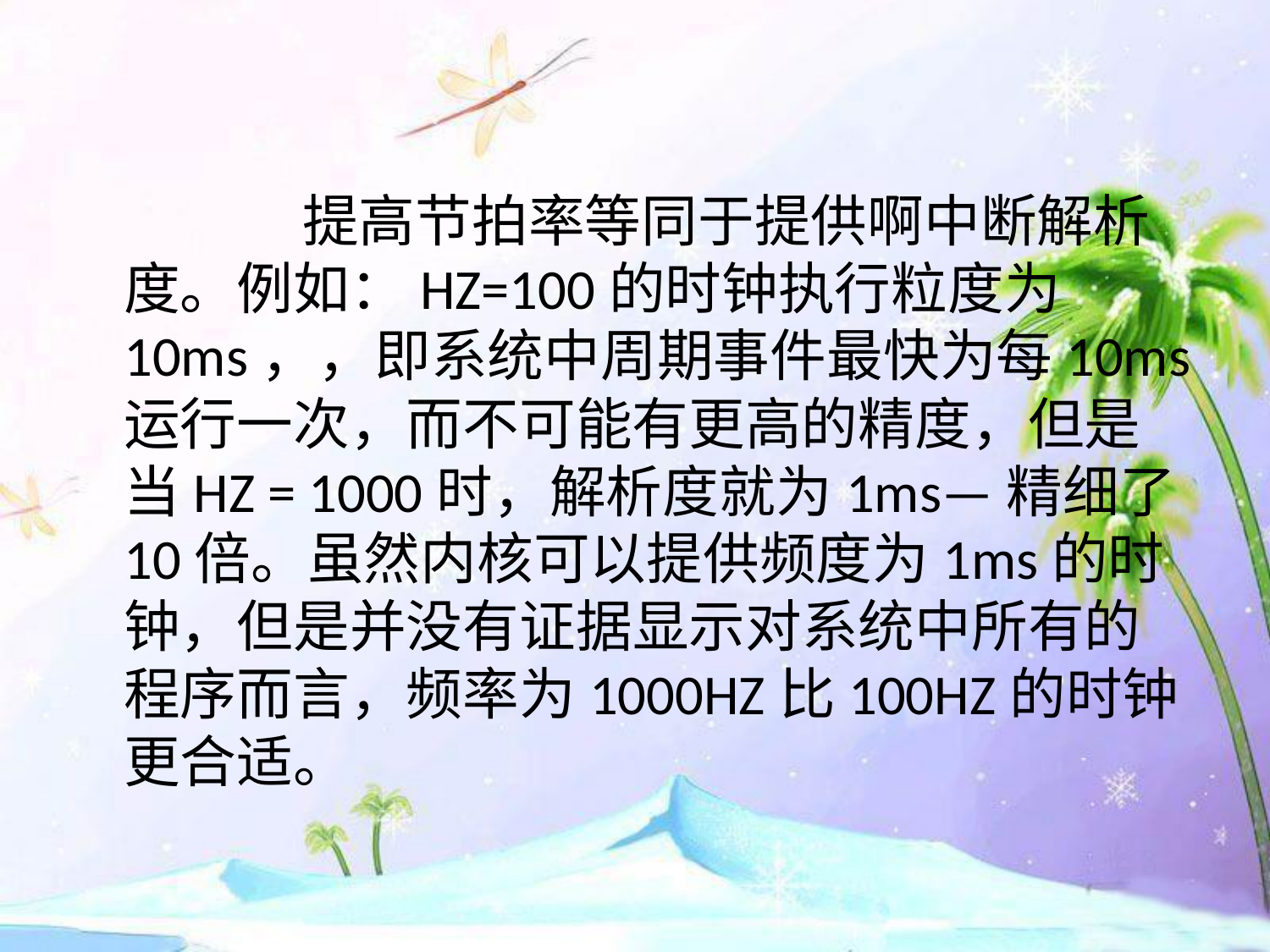

提高节拍率等同于提供啊中断解析度。例如：HZ=100的时钟执行粒度为10ms，，即系统中周期事件最快为每10ms运行一次，而不可能有更高的精度，但是当HZ = 1000时，解析度就为1ms—精细了10倍。虽然内核可以提供频度为1ms的时钟，但是并没有证据显示对系统中所有的程序而言，频率为1000HZ比100HZ的时钟更合适。